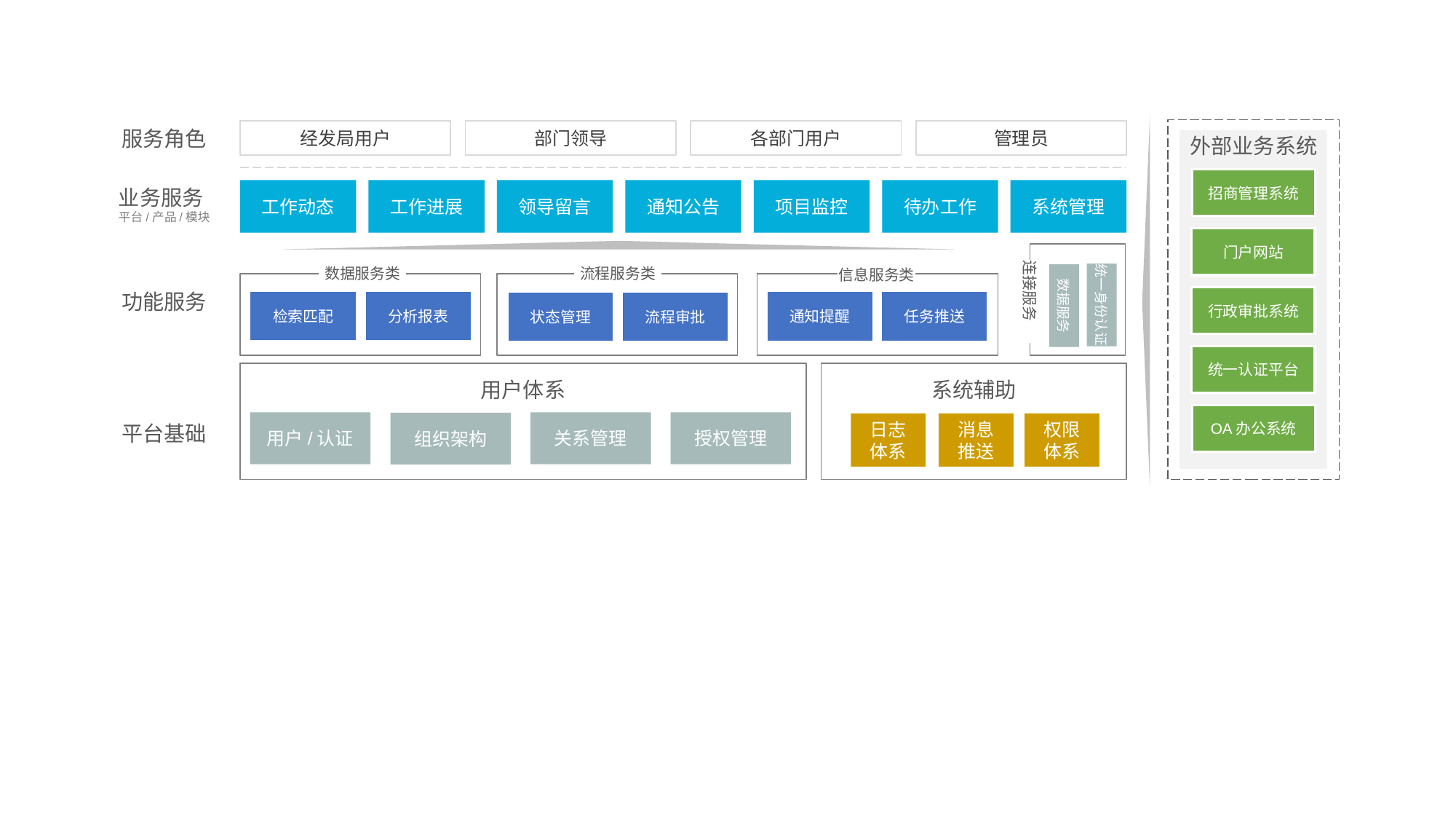

外部业务系统

服务角色
经发局用户
部门领导
各部门用户
管理员

招商管理系统
业务服务
平台/产品/模块
工作动态
工作进展
领导留言
通知公告
项目监控
待办工作
系统管理
门户网站

连接服务
流程服务类
数据服务类
统一身份认证
数据服务
信息服务类

功能服务
行政审批系统
检索匹配
分析报表
通知提醒
任务推送
状态管理
流程审批

统一认证平台
用户体系
系统辅助
OA办公系统
用户/认证
关系管理
授权管理
组织架构
日志体系
消息推送
权限体系
平台基础